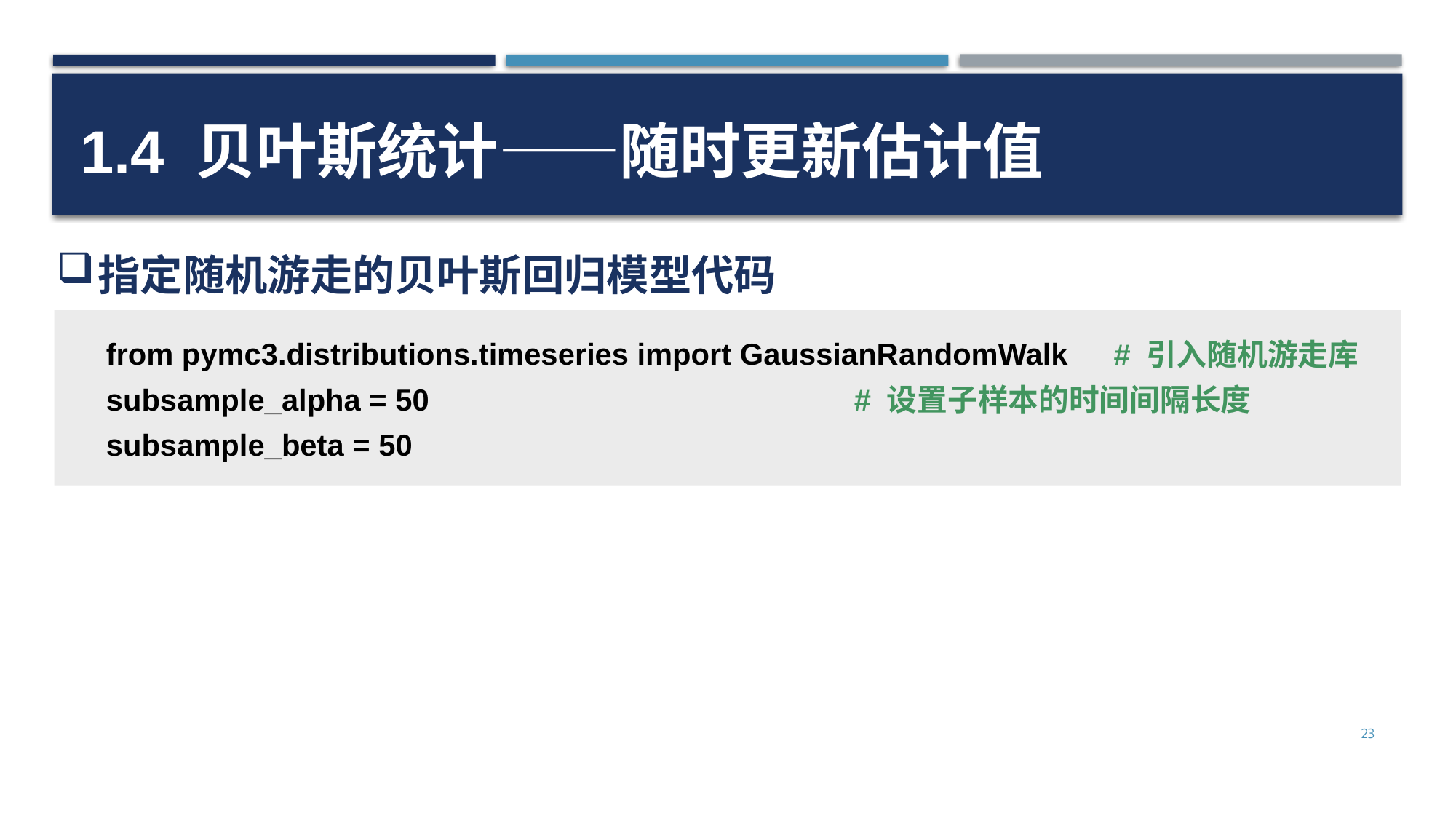

1.4 贝叶斯统计——随时更新估计值
指定随机游走的贝叶斯回归模型代码

from pymc3.distributions.timeseries import GaussianRandomWalk
subsample_alpha = 50
subsample_beta = 50
                               # 引入随机游走库
# 设置子样本的时间间隔长度
23